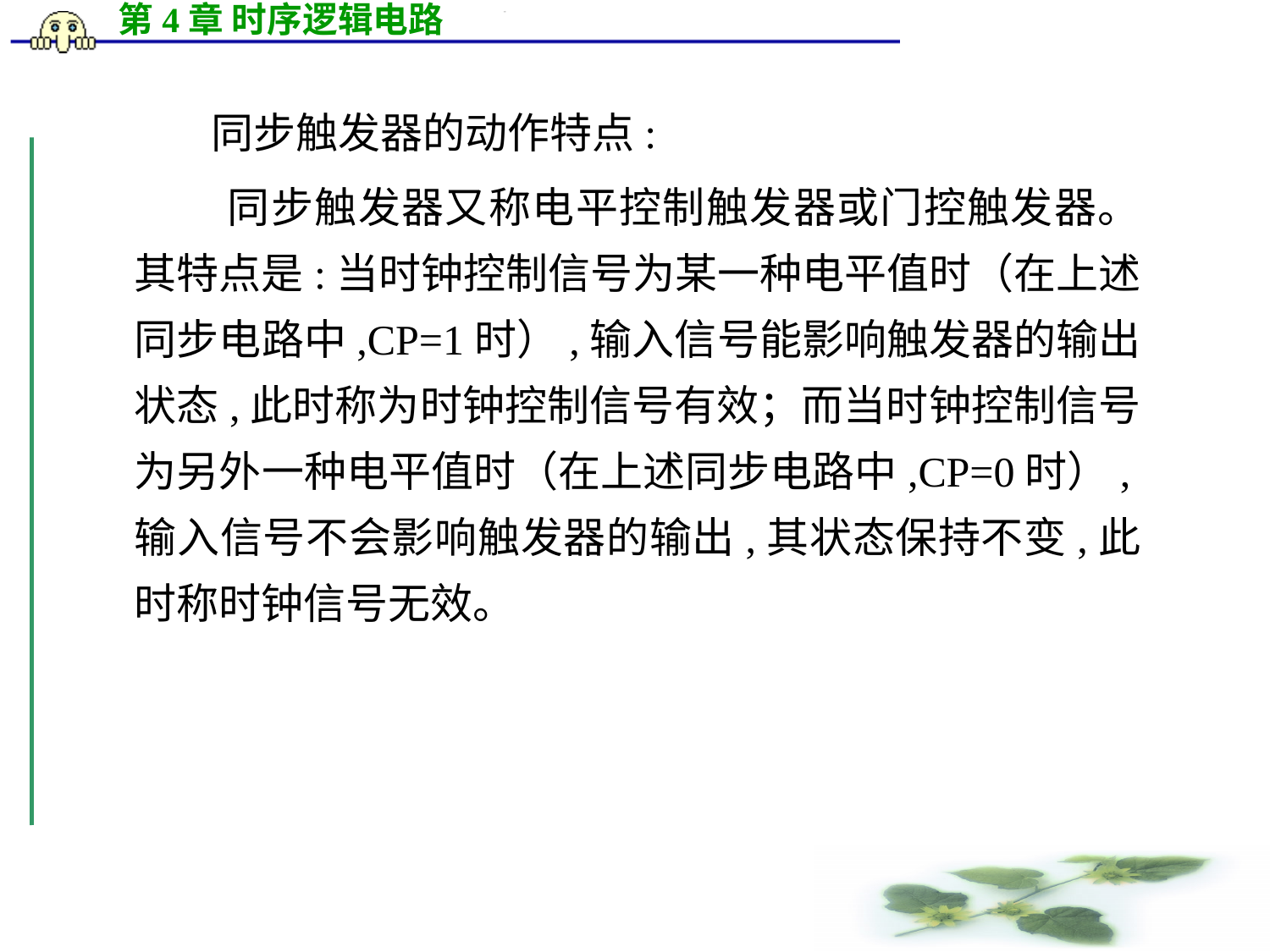

同步触发器的动作特点:
            同步触发器又称电平控制触发器或门控触发器。其特点是:当时钟控制信号为某一种电平值时（在上述同步电路中,CP=1时）,输入信号能影响触发器的输出状态,此时称为时钟控制信号有效；而当时钟控制信号为另外一种电平值时（在上述同步电路中,CP=0时）,输入信号不会影响触发器的输出,其状态保持不变,此时称时钟信号无效。